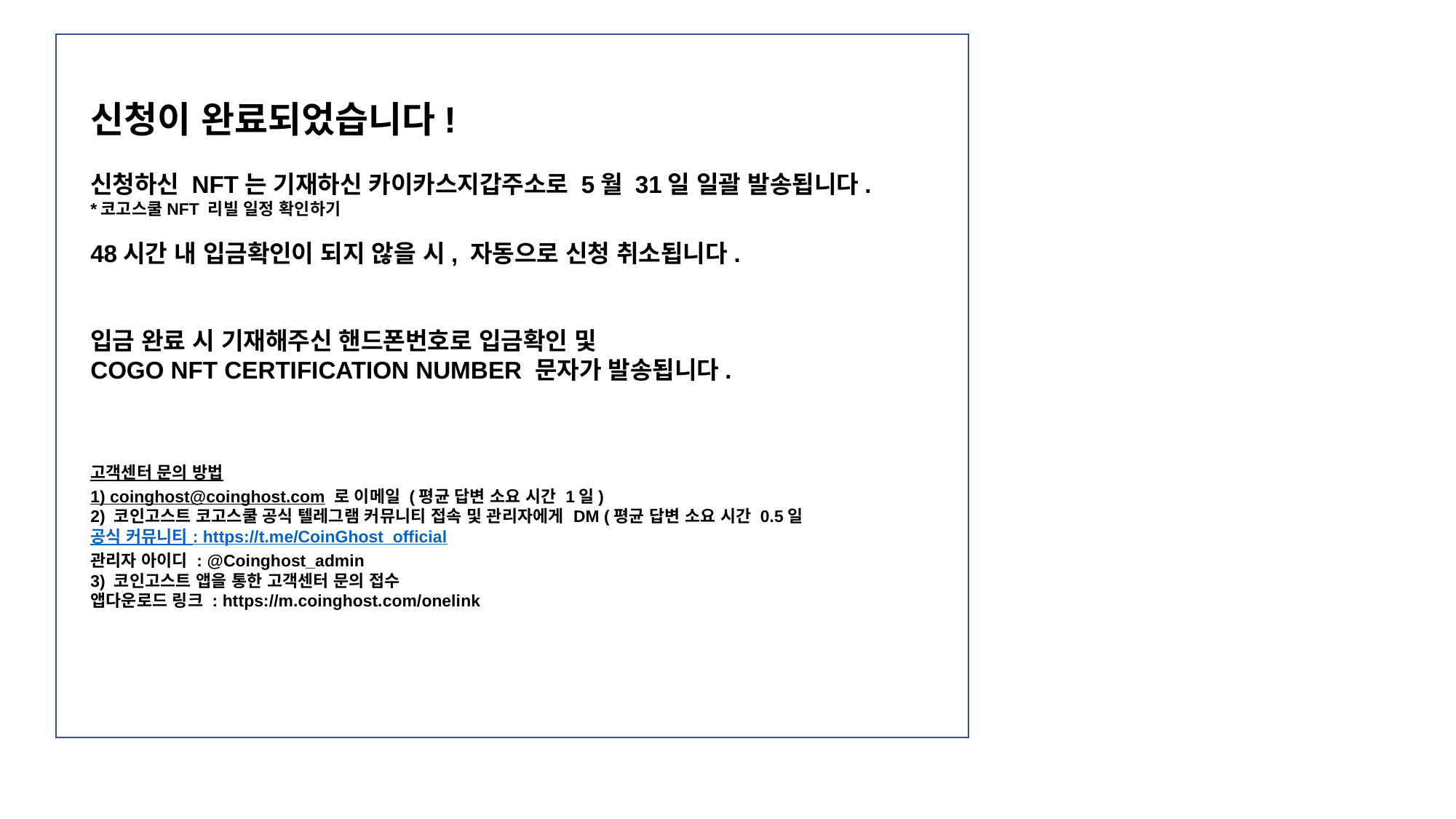

#
신청이 완료되었습니다!

신청하신 NFT는 기재하신 카이카스지갑주소로 5월 31일 일괄 발송됩니다.
*코고스쿨NFT 리빌 일정 확인하기

48시간 내 입금확인이 되지 않을 시, 자동으로 신청 취소됩니다.

입금 완료 시 기재해주신 핸드폰번호로 입금확인 및
COGO NFT CERTIFICATION NUMBER 문자가 발송됩니다.

고객센터 문의 방법
1) coinghost@coinghost.com 로 이메일 (평균 답변 소요 시간 1일)
2) 코인고스트 코고스쿨 공식 텔레그램 커뮤니티 접속 및 관리자에게 DM (평균 답변 소요 시간 0.5일
공식 커뮤니티 : https://t.me/CoinGhost_official
관리자 아이디 : @Coinghost_admin
3) 코인고스트 앱을 통한 고객센터 문의 접수
앱다운로드 링크 : https://m.coinghost.com/onelink